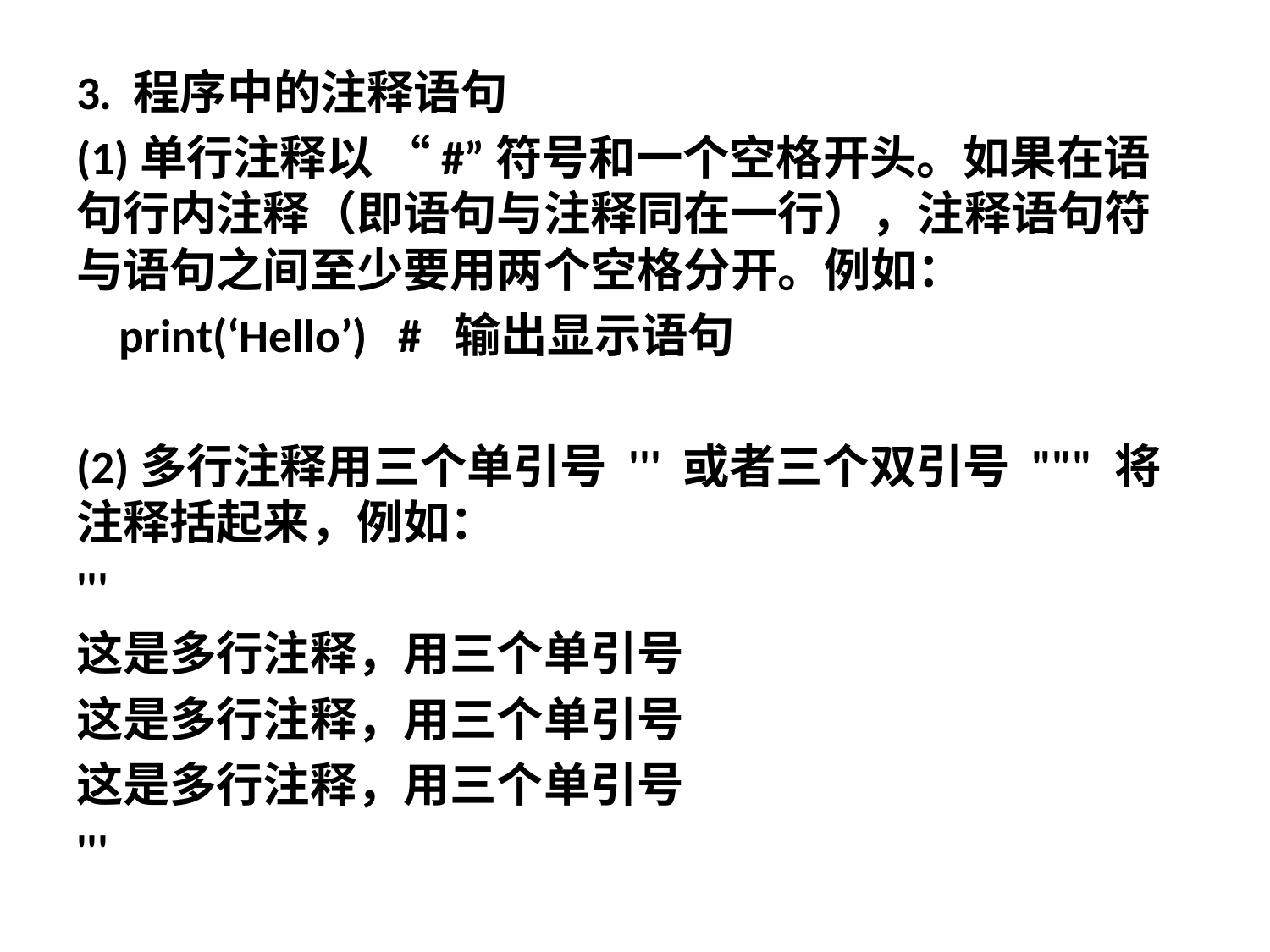

3. 程序中的注释语句
(1)单行注释以 “#”符号和一个空格开头。如果在语句行内注释（即语句与注释同在一行），注释语句符与语句之间至少要用两个空格分开。例如：
    print(‘Hello’)   #  输出显示语句

(2)多行注释用三个单引号 ''' 或者三个双引号 """ 将注释括起来，例如：
'''
这是多行注释，用三个单引号
这是多行注释，用三个单引号
这是多行注释，用三个单引号
'''